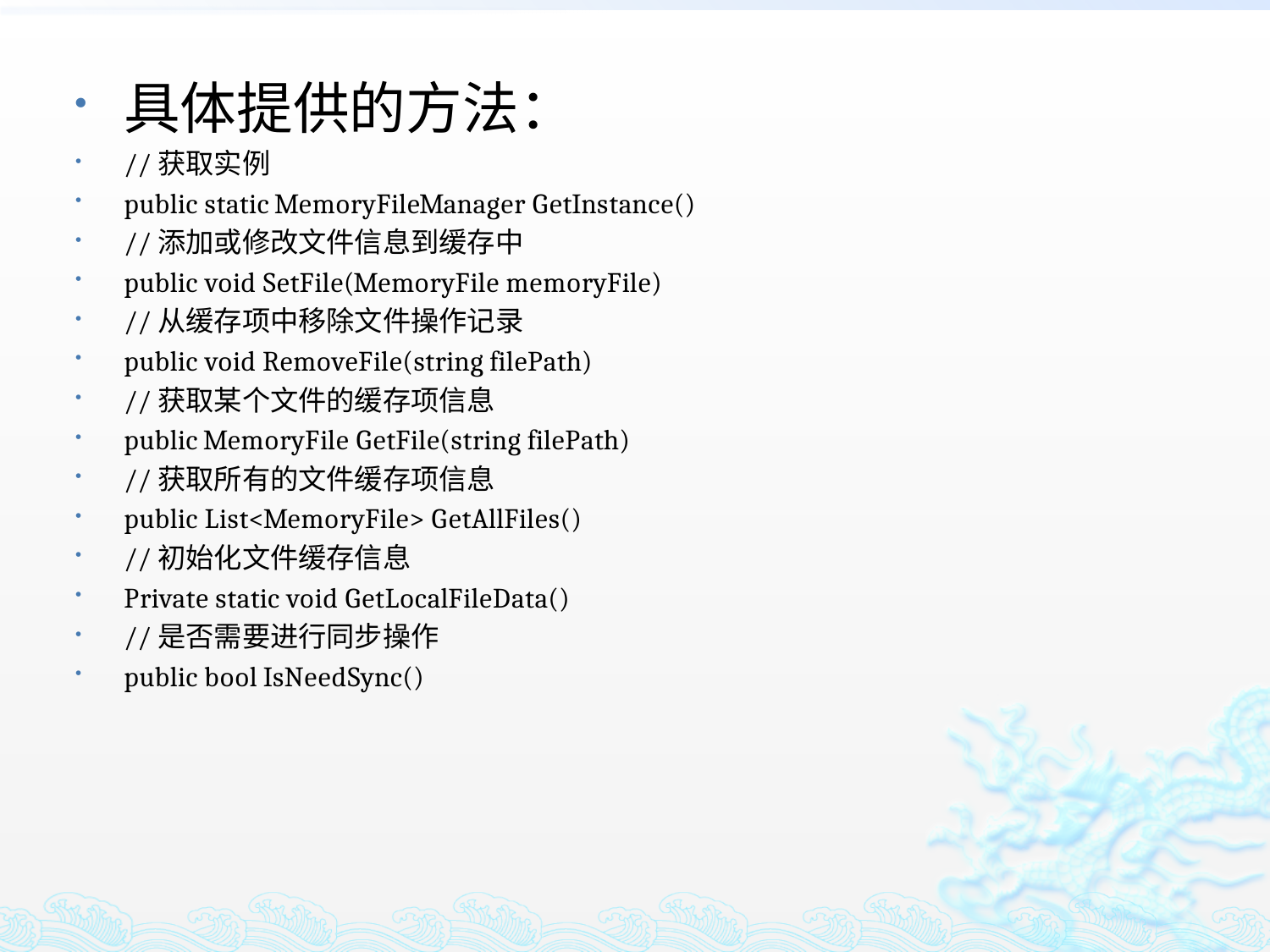

具体提供的方法：
//获取实例
public static MemoryFileManager GetInstance()
//添加或修改文件信息到缓存中
public void SetFile(MemoryFile memoryFile)
//从缓存项中移除文件操作记录
public void RemoveFile(string filePath)
//获取某个文件的缓存项信息
public MemoryFile GetFile(string filePath)
//获取所有的文件缓存项信息
public List<MemoryFile> GetAllFiles()
//初始化文件缓存信息
Private static void GetLocalFileData()
//是否需要进行同步操作
public bool IsNeedSync()